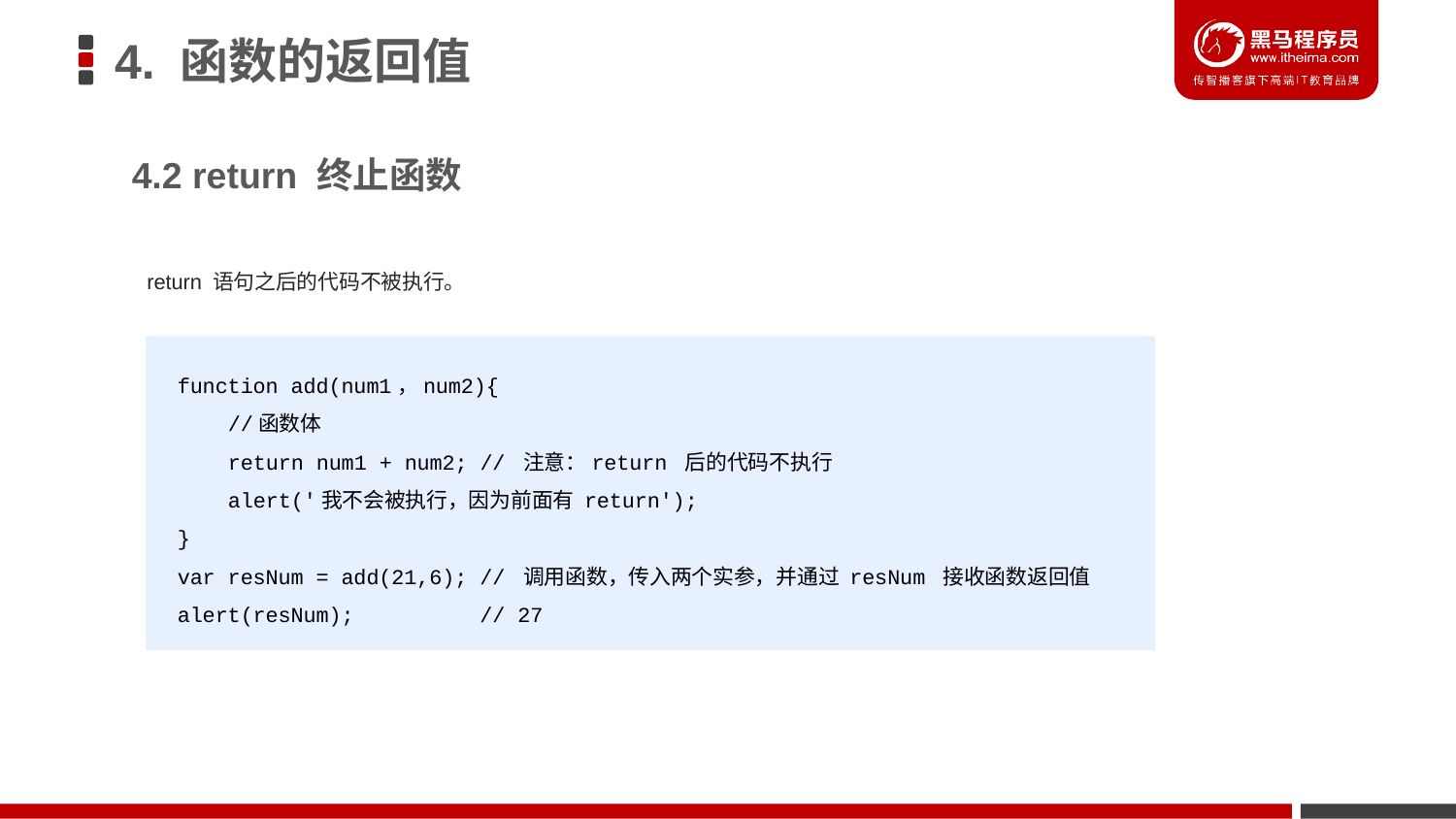

# 4. 函数的返回值
4.2 return 终止函数
return 语句之后的代码不被执行。

function add(num1，num2){
    //函数体
    return num1 + num2; // 注意：return 后的代码不执行
    alert('我不会被执行，因为前面有 return');
}
var resNum = add(21,6); // 调用函数，传入两个实参，并通过 resNum 接收函数返回值
alert(resNum);          // 27